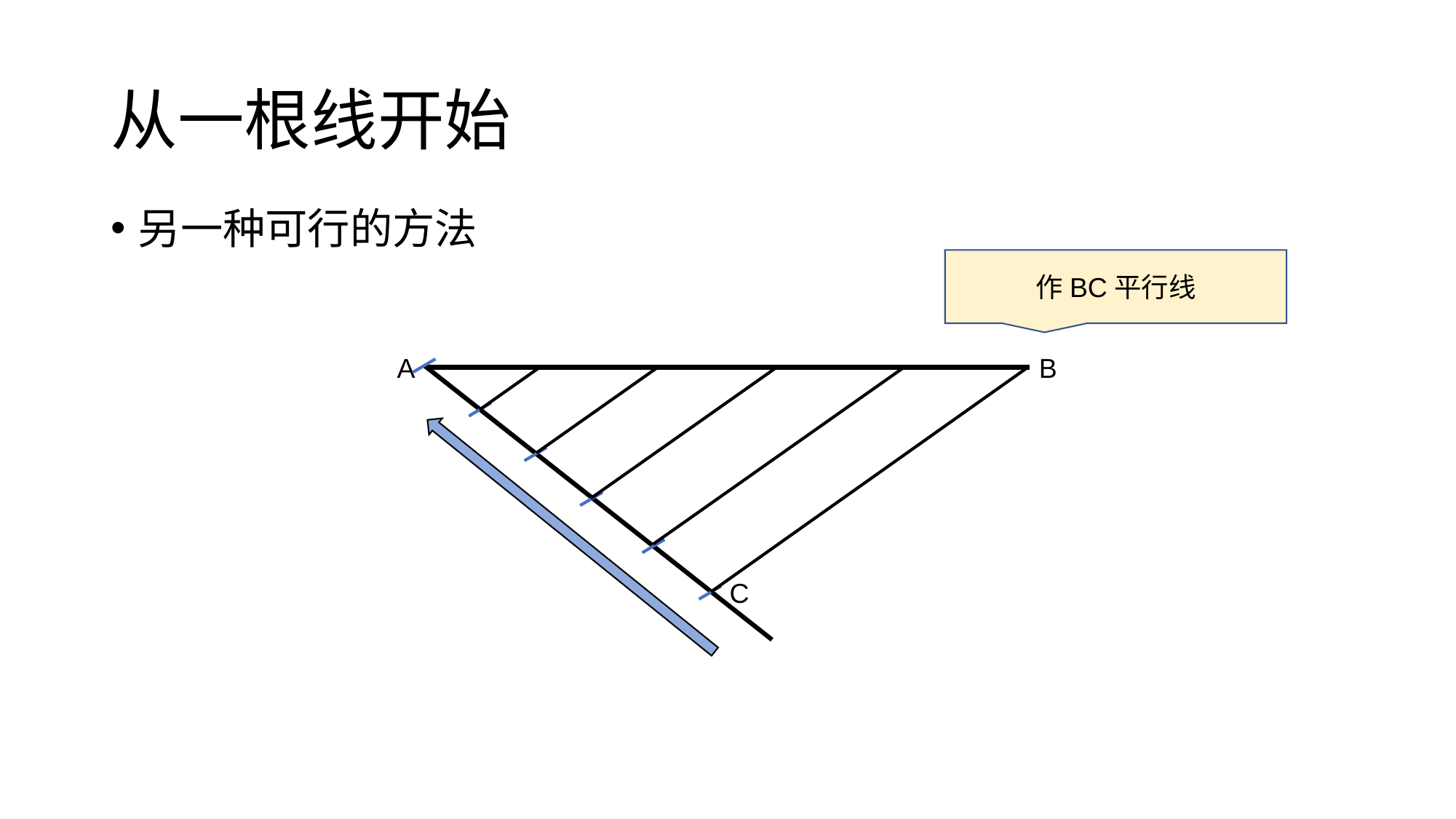

# 从一根线开始
另一种可行的方法
作BC平行线
A
B

C